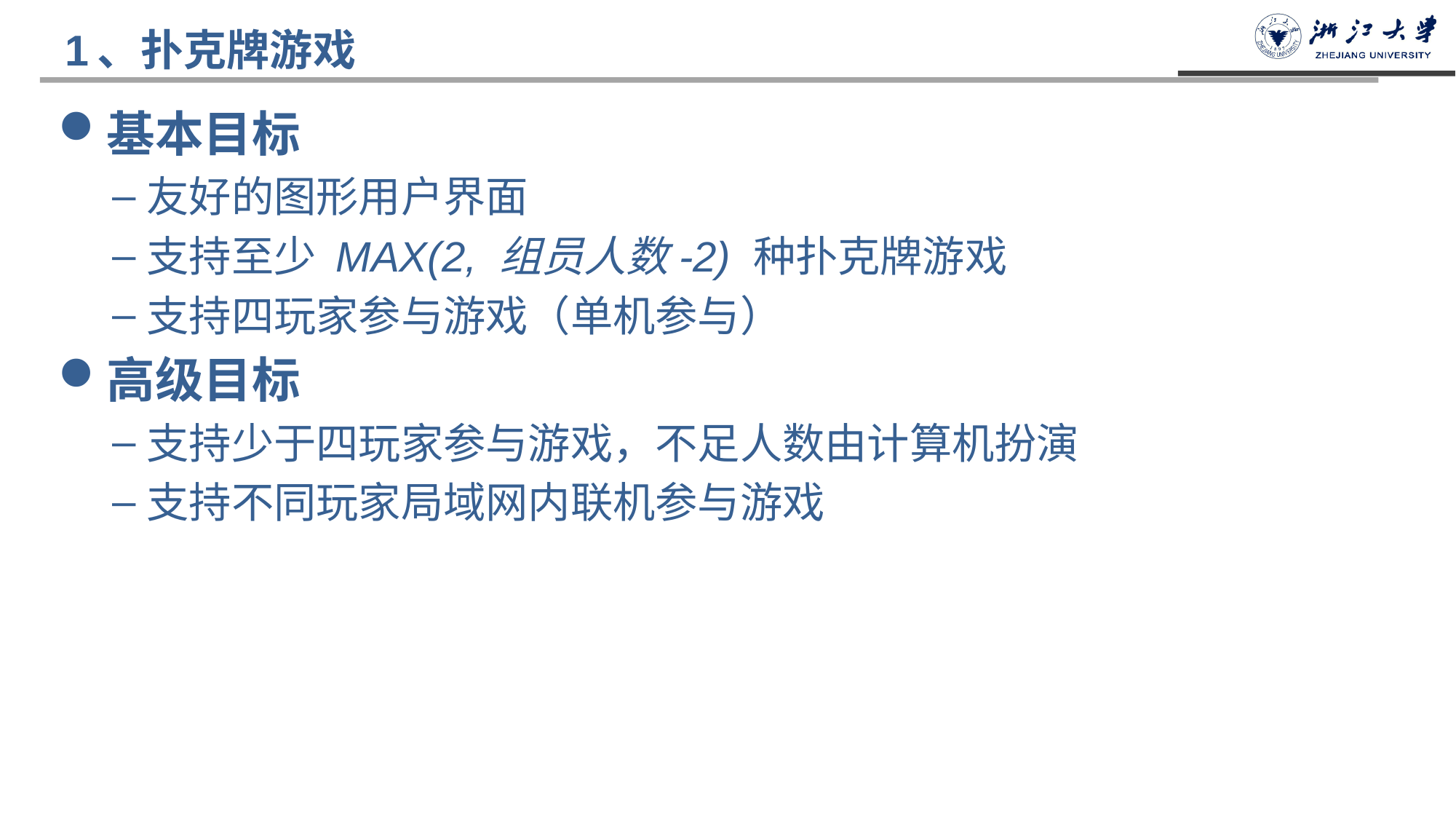

# 1、扑克牌游戏
基本目标
友好的图形用户界面
支持至少 MAX(2, 组员人数-2) 种扑克牌游戏
支持四玩家参与游戏（单机参与）
高级目标
支持少于四玩家参与游戏，不足人数由计算机扮演
支持不同玩家局域网内联机参与游戏